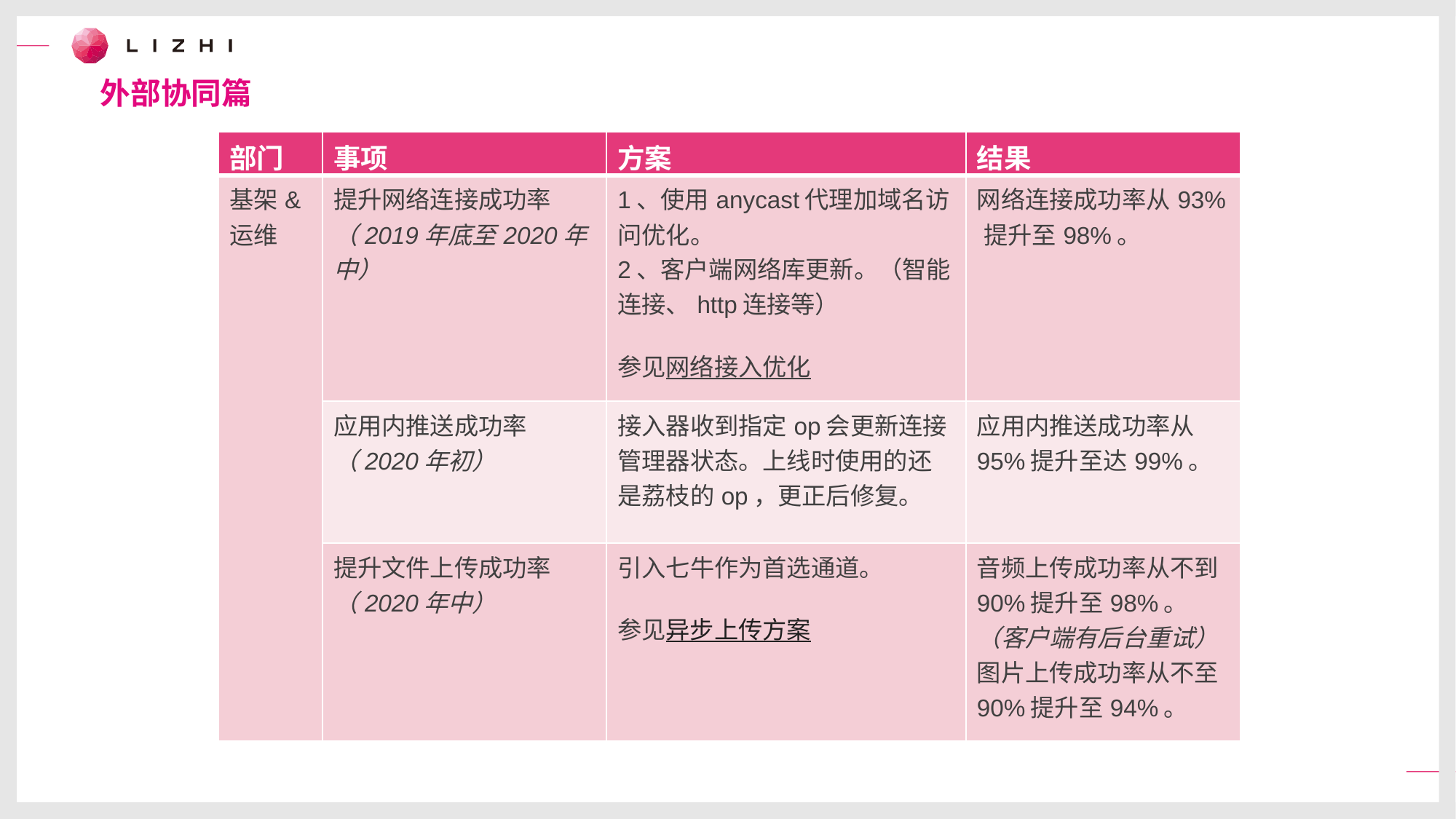

外部协同篇
| 部门 | 事项 | 方案 | 结果 |
| --- | --- | --- | --- |
| 基架&运维 | 提升网络连接成功率 （2019年底至2020年中） | 1、使用anycast代理加域名访问优化。 2、客户端网络库更新。（智能连接、http连接等） 参见网络接入优化 | 网络连接成功率从93%提升至98%。 |
|  | 应用内推送成功率（2020年初） | 接入器收到指定op会更新连接管理器状态。上线时使用的还是荔枝的op，更正后修复。 | 应用内推送成功率从95%提升至达99%。 |
|  | 提升文件上传成功率 （2020年中） | 引入七牛作为首选通道。 参见异步上传方案 | 音频上传成功率从不到90%提升至98%。（客户端有后台重试） 图片上传成功率从不至90%提升至94%。 |